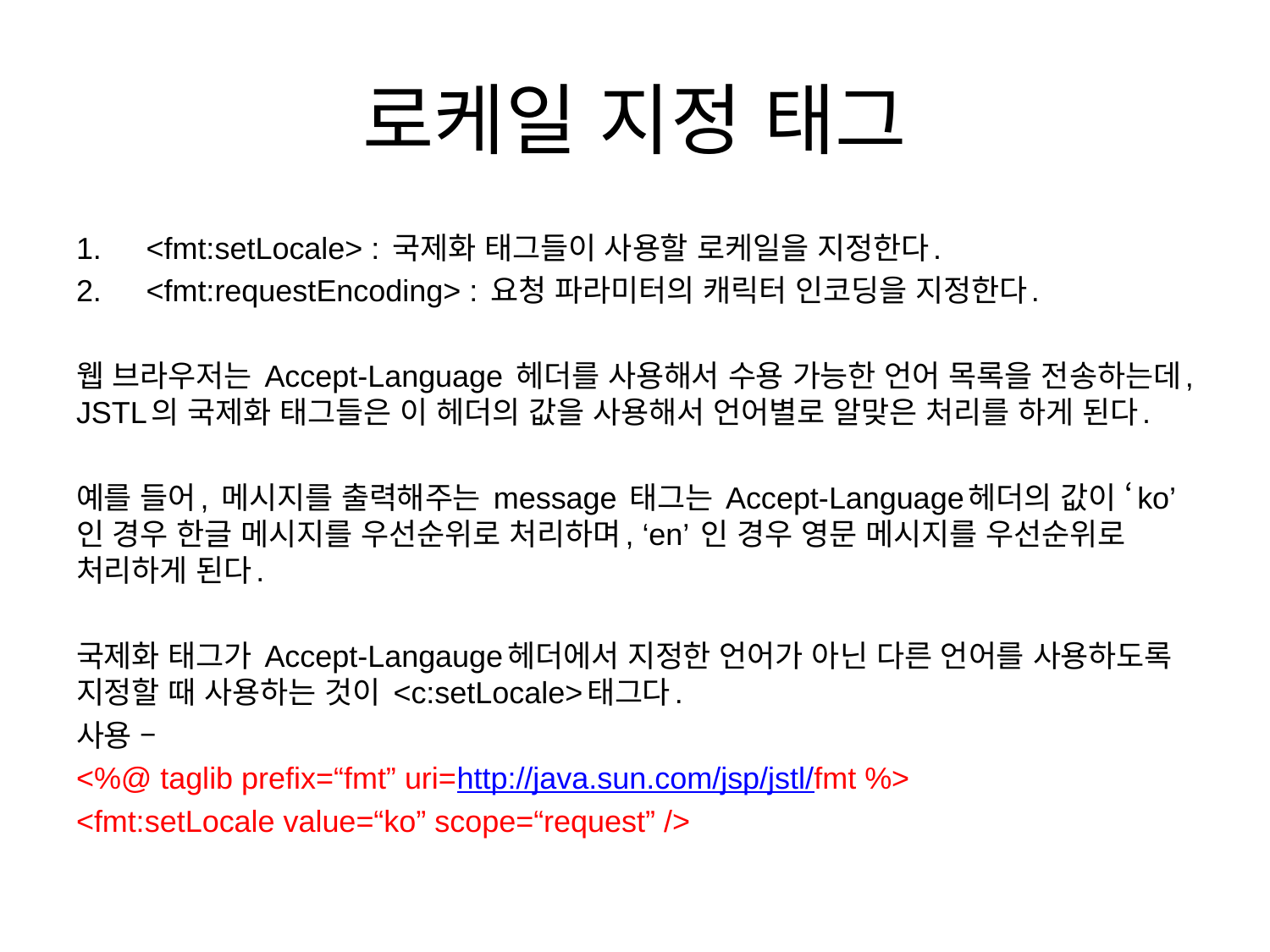

# 로케일 지정 태그
<fmt:setLocale> : 국제화 태그들이 사용할 로케일을 지정한다.
<fmt:requestEncoding> : 요청 파라미터의 캐릭터 인코딩을 지정한다.

웹 브라우저는 Accept-Language 헤더를 사용해서 수용 가능한 언어 목록을 전송하는데, JSTL의 국제화 태그들은 이 헤더의 값을 사용해서 언어별로 알맞은 처리를 하게 된다.

예를 들어, 메시지를 출력해주는 message 태그는 Accept-Language헤더의 값이 ‘ko’ 인 경우 한글 메시지를 우선순위로 처리하며, ‘en’ 인 경우 영문 메시지를 우선순위로 처리하게 된다.

국제화 태그가 Accept-Langauge헤더에서 지정한 언어가 아닌 다른 언어를 사용하도록 지정할 때 사용하는 것이 <c:setLocale>태그다.
사용 –
<%@ taglib prefix=“fmt” uri=http://java.sun.com/jsp/jstl/fmt %>
<fmt:setLocale value=“ko” scope=“request” />